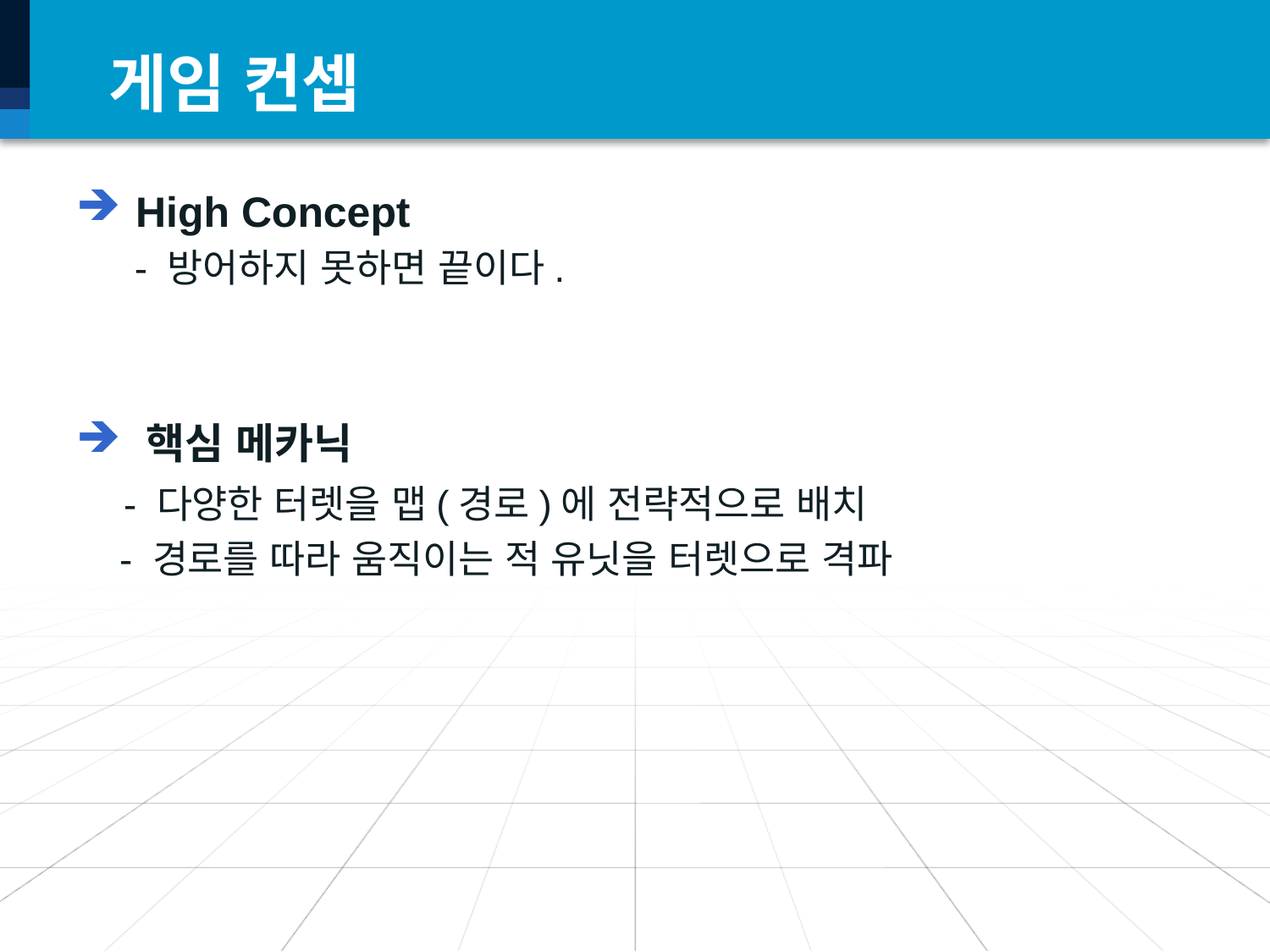

# 게임 컨셉
 High Concept
	 - 방어하지 못하면 끝이다.

 핵심 메카닉
    - 다양한 터렛을 맵(경로)에 전략적으로 배치
    - 경로를 따라 움직이는 적 유닛을 터렛으로 격파